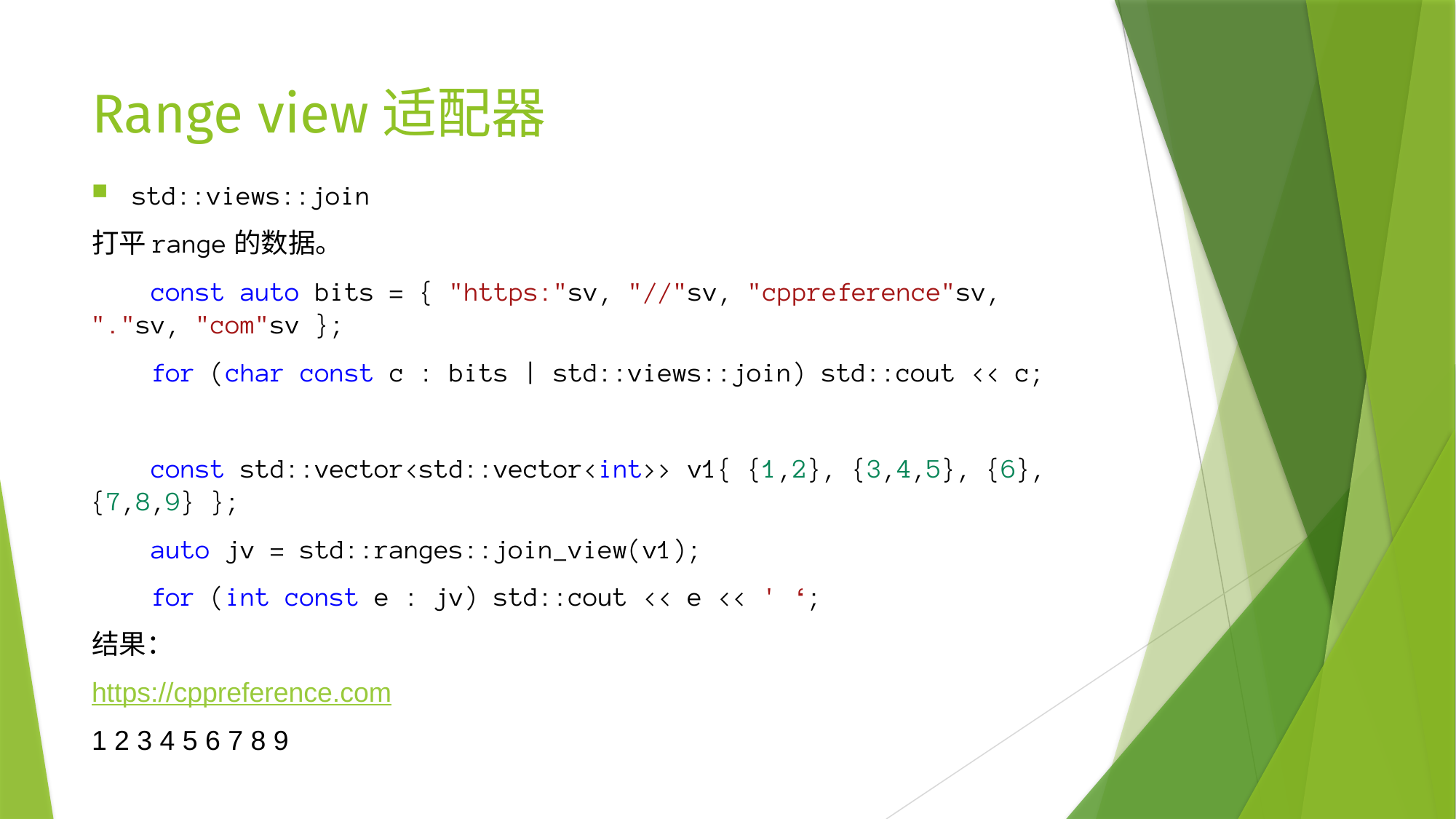

# Range view适配器
std::views::join
打平range的数据。
    const auto bits = { "https:"sv, "//"sv, "cppreference"sv, "."sv, "com"sv };
    for (char const c : bits | std::views::join) std::cout << c;

    const std::vector<std::vector<int>> v1{ {1,2}, {3,4,5}, {6}, {7,8,9} };
    auto jv = std::ranges::join_view(v1);
    for (int const e : jv) std::cout << e << ' ‘;
结果：
https://cppreference.com
1 2 3 4 5 6 7 8 9